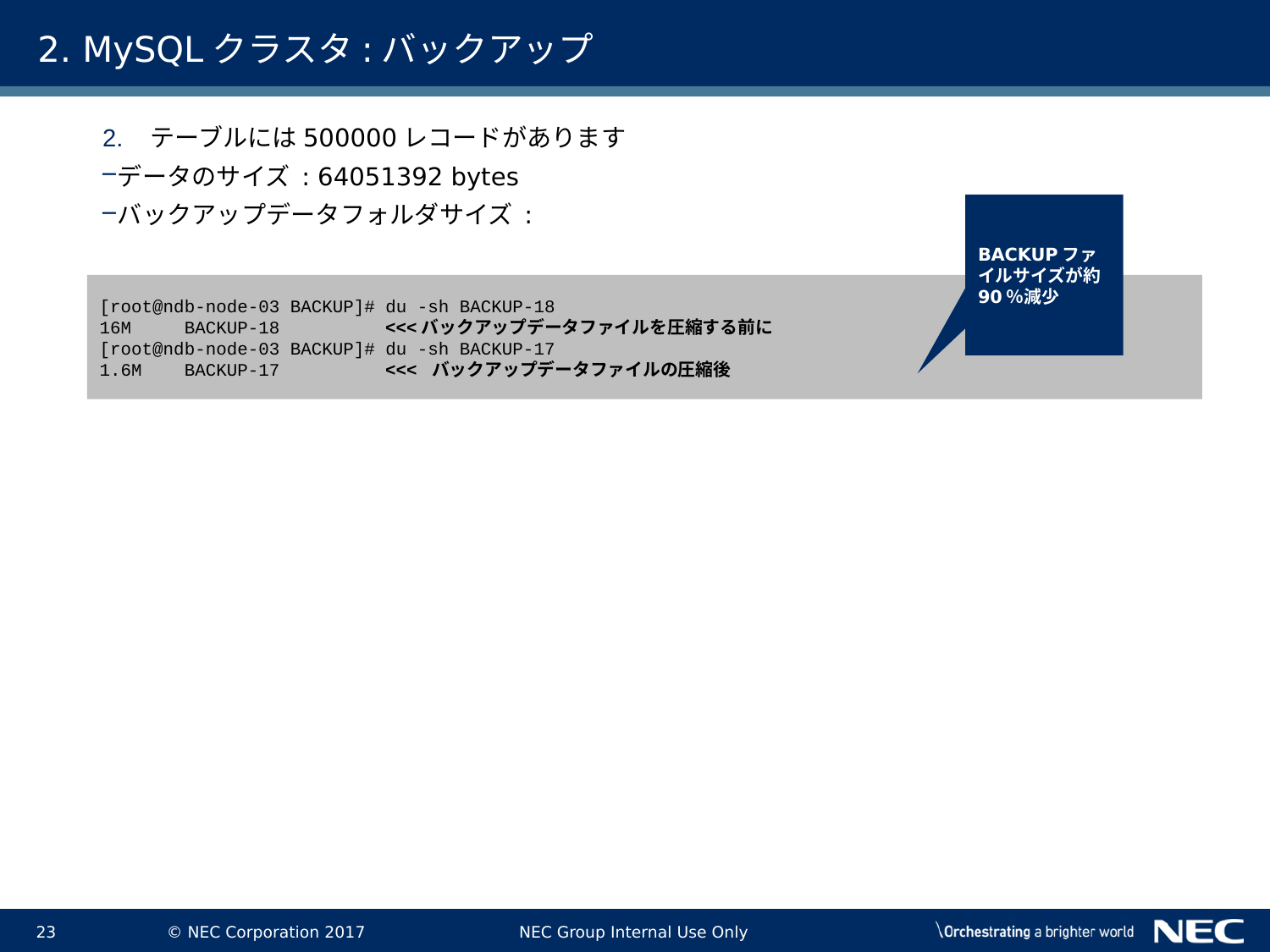

# 2. MySQLクラスタ:バックアップ
テーブルには500000レコードがあります
データのサイズ : 64051392 bytes
バックアップデータフォルダサイズ :

BACKUPファイルサイズが約90％減少
[root@ndb-node-03 BACKUP]# du -sh BACKUP-18
16M     BACKUP-18          <<<バックアップデータファイルを圧縮する前に
[root@ndb-node-03 BACKUP]# du -sh BACKUP-17
1.6M    BACKUP-17          <<< バックアップデータファイルの圧縮後